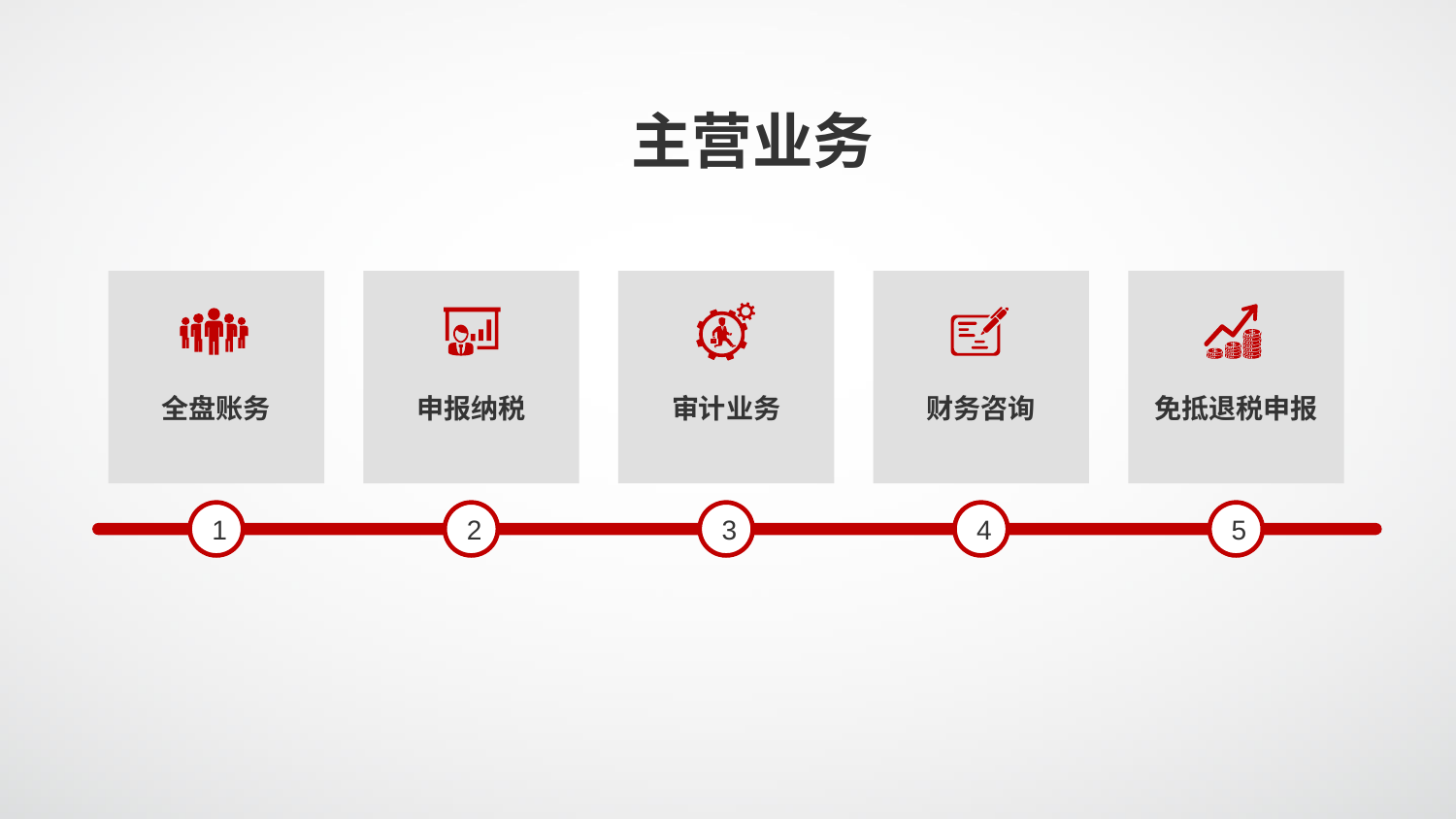

主营业务

全盘账务

申报纳税

审计业务

财务咨询

免抵退税申报

1
2
3
4
5